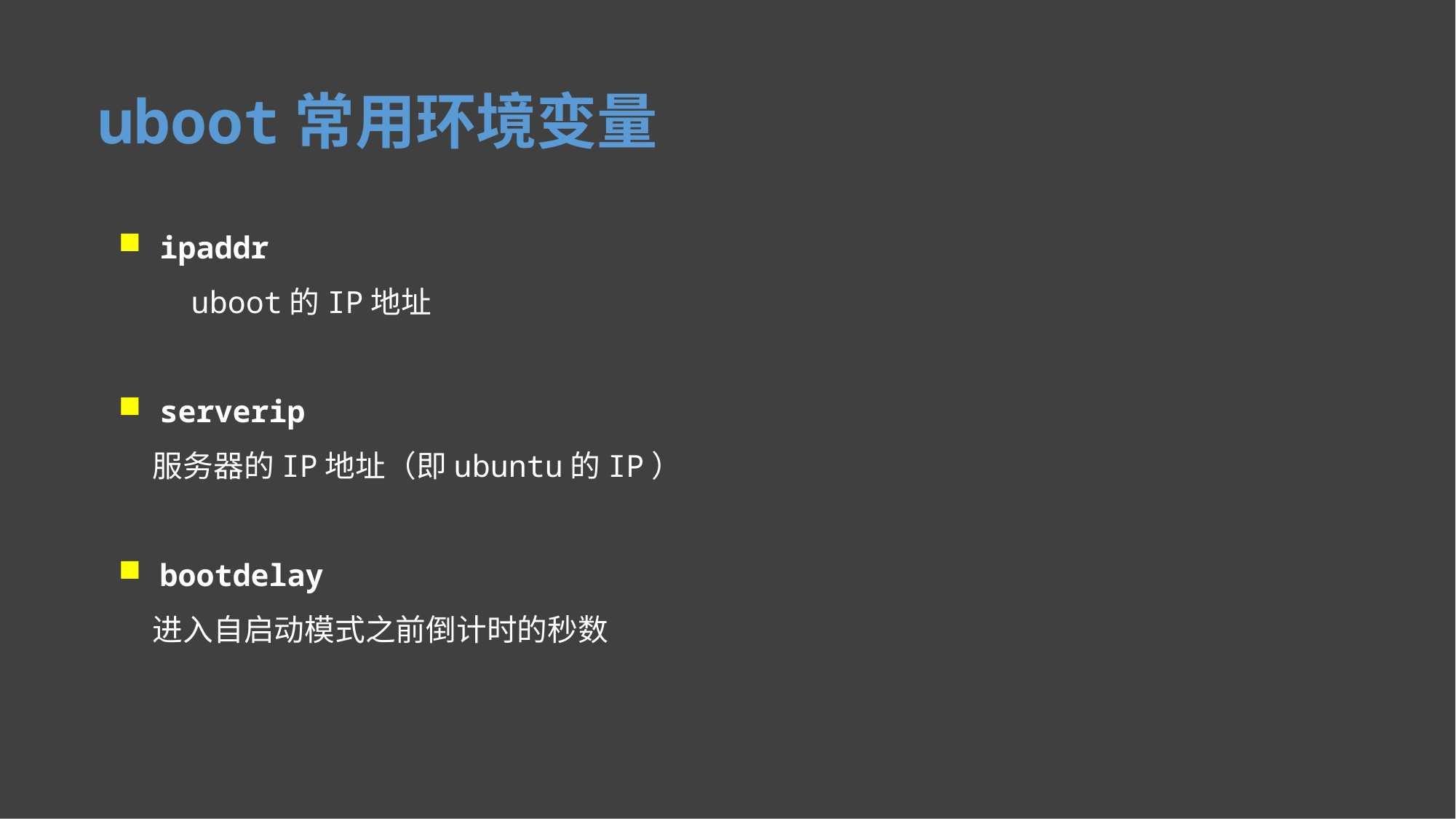

uboot常用环境变量
 ipaddr
    uboot的IP地址

 serverip
    服务器的IP地址（即ubuntu的IP）

 bootdelay
    进入自启动模式之前倒计时的秒数